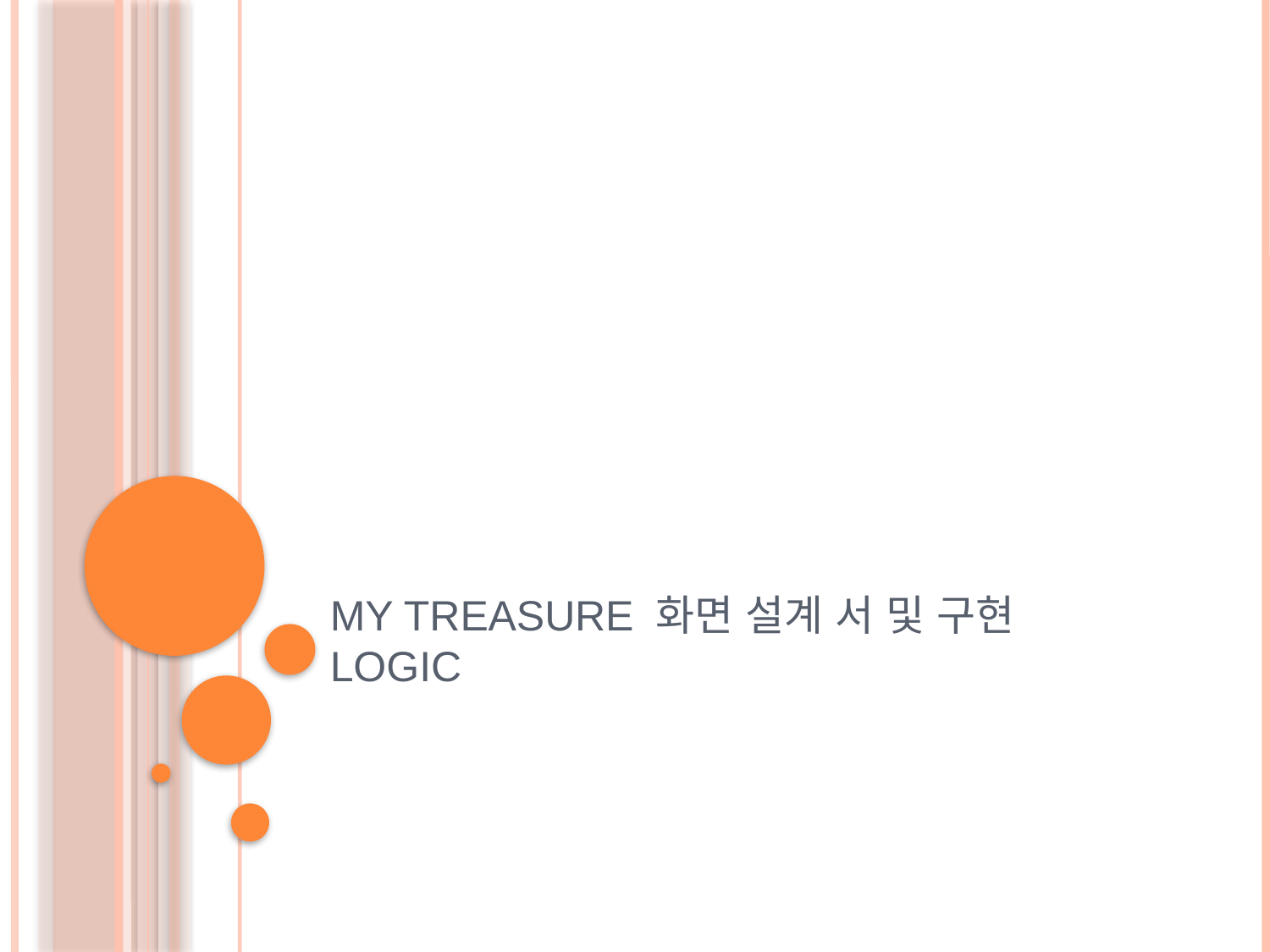

# MY treasure 화면 설계 서 및 구현 logic